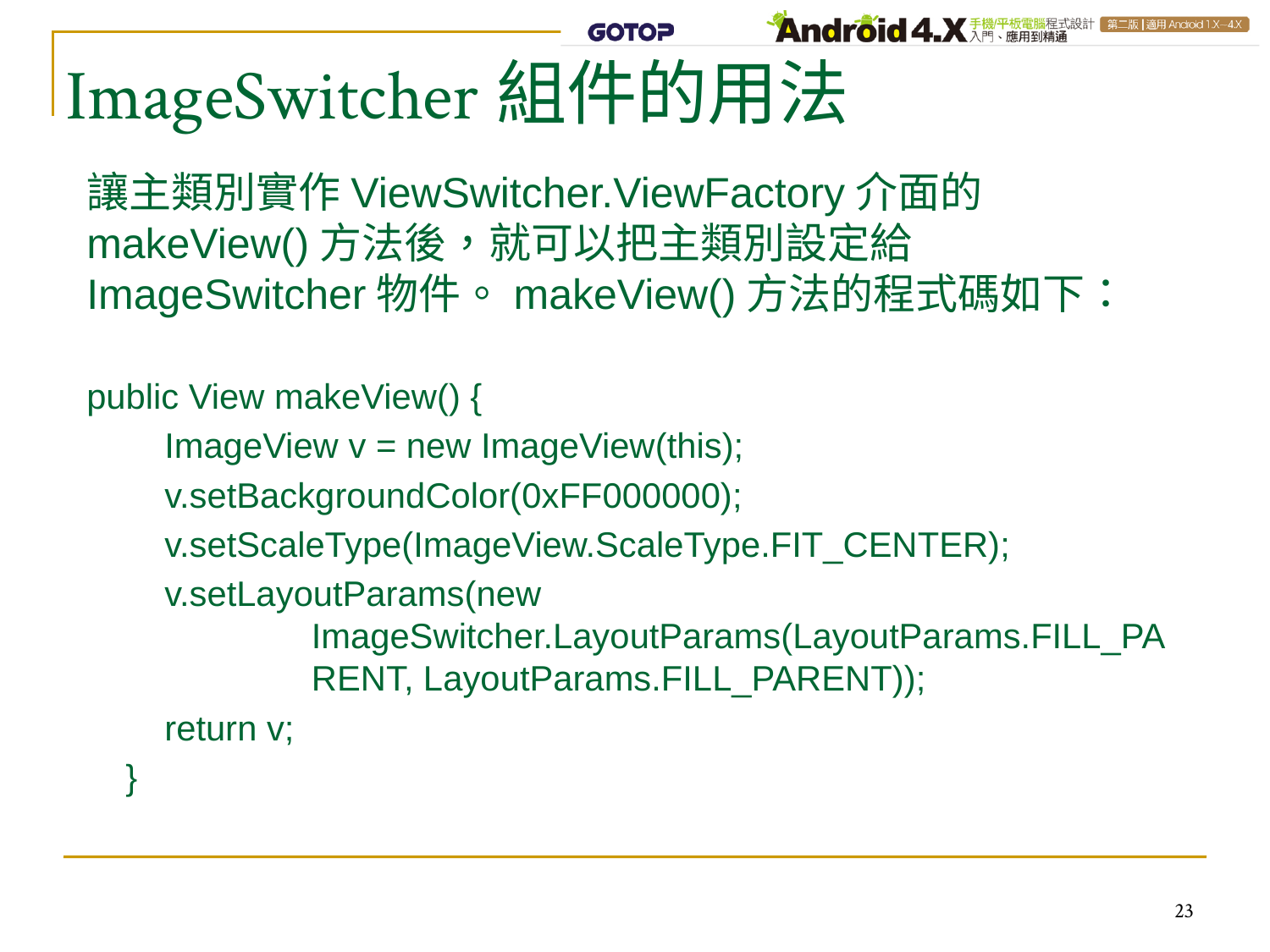

# ImageSwitcher組件的用法
讓主類別實作ViewSwitcher.ViewFactory介面的makeView()方法後，就可以把主類別設定給ImageSwitcher物件。makeView()方法的程式碼如下：

public View makeView() {
        ImageView v = new ImageView(this);
        v.setBackgroundColor(0xFF000000);
        v.setScaleType(ImageView.ScaleType.FIT_CENTER);
        v.setLayoutParams(new ImageSwitcher.LayoutParams(LayoutParams.FILL_PARENT, LayoutParams.FILL_PARENT));
        return v;
    }

23